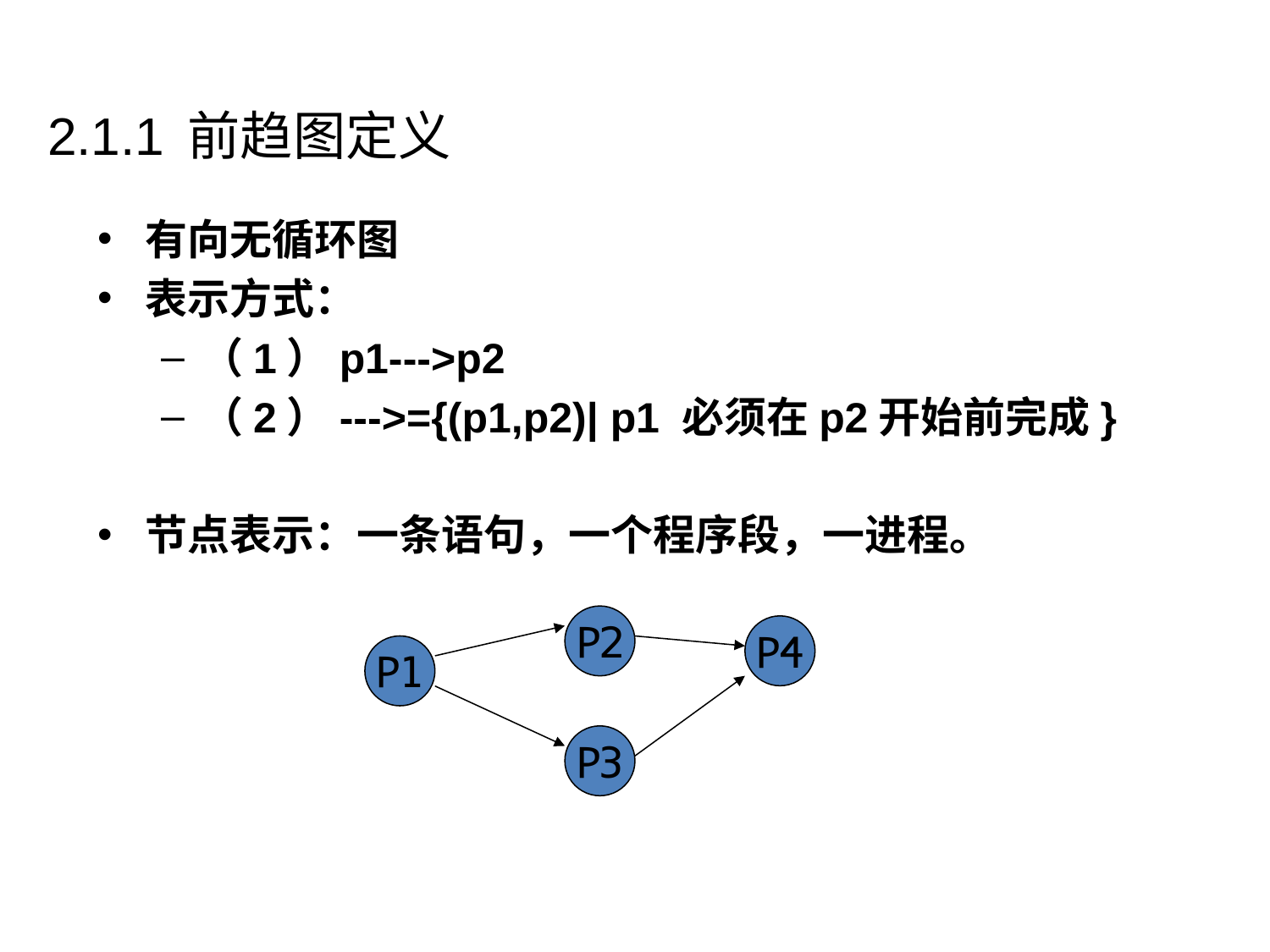

# 2.1.1 前趋图定义
有向无循环图
表示方式：
（1）p1--->p2
（2）--->={(p1,p2)| p1 必须在p2开始前完成}

节点表示：一条语句，一个程序段，一进程。
P2
P4

P1

P3